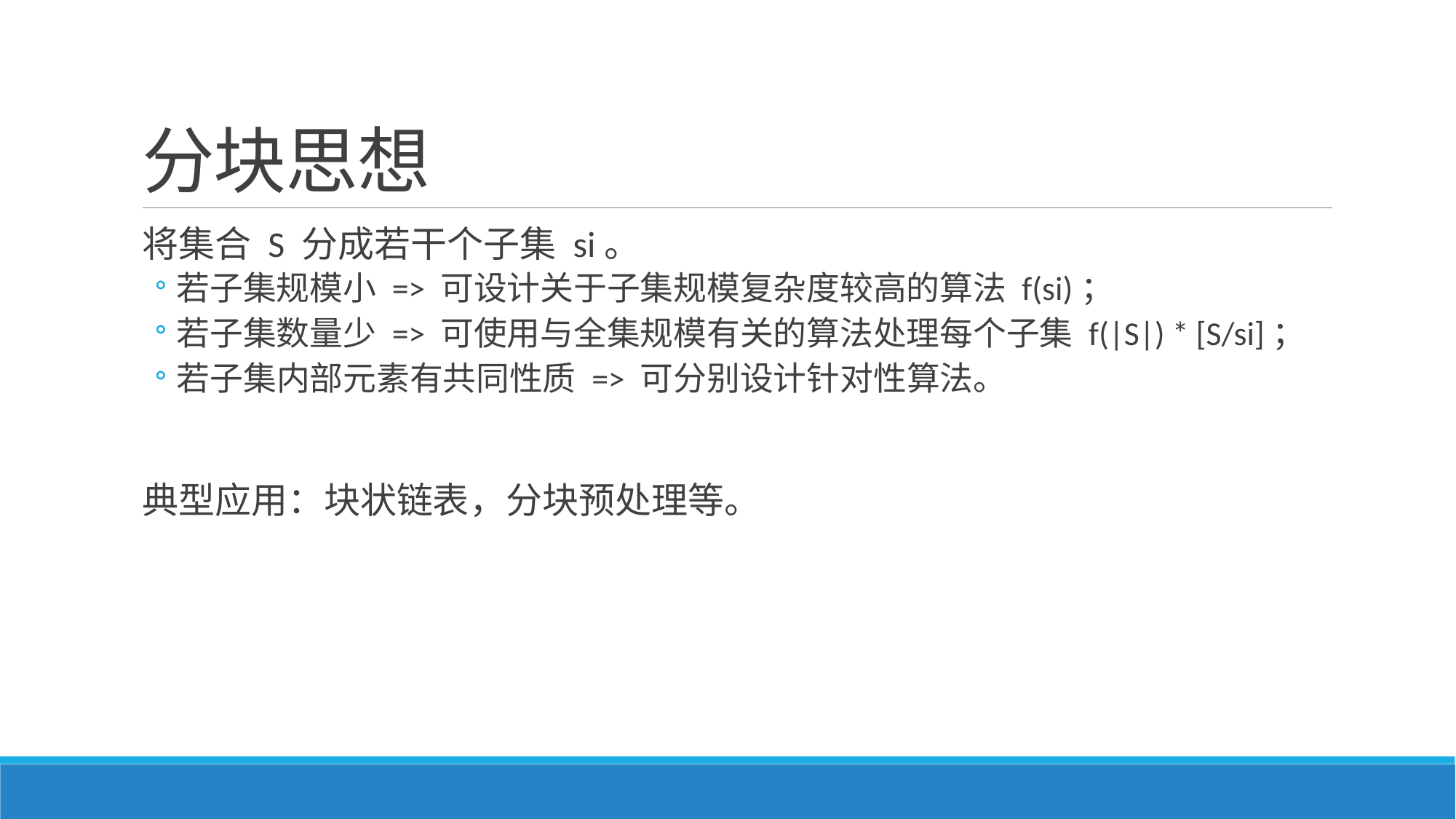

# 分块思想
将集合 S 分成若干个子集 si。
若子集规模小 => 可设计关于子集规模复杂度较高的算法 f(si)；
若子集数量少 => 可使用与全集规模有关的算法处理每个子集 f(|S|) * [S/si]；
若子集内部元素有共同性质 => 可分别设计针对性算法。

典型应用：块状链表，分块预处理等。